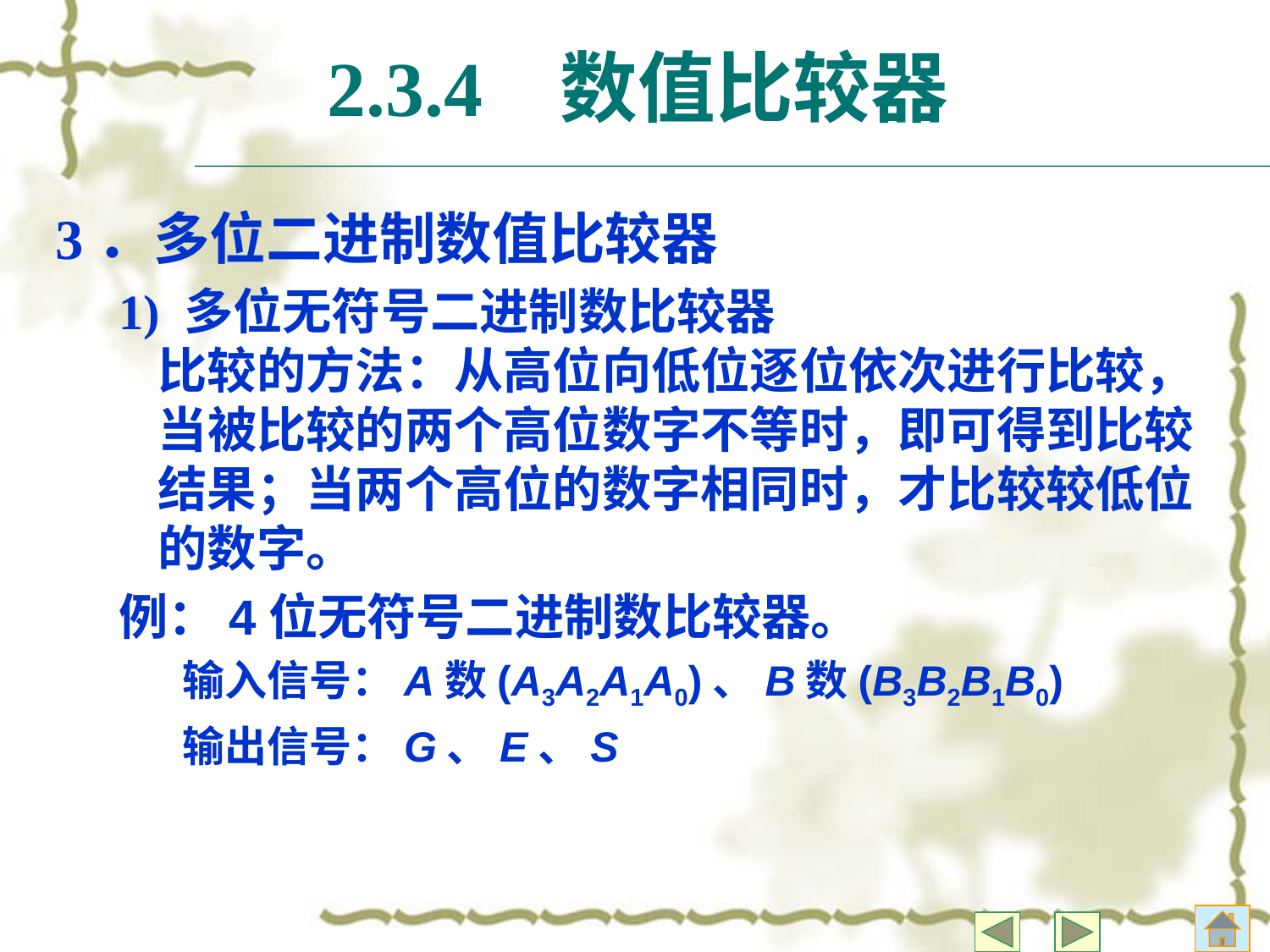

# 2.3.4   数值比较器
3．多位二进制数值比较器
1) 多位无符号二进制数比较器
比较的方法：从高位向低位逐位依次进行比较，当被比较的两个高位数字不等时，即可得到比较结果；当两个高位的数字相同时，才比较较低位的数字。
例：4位无符号二进制数比较器。
输入信号：A数(A3A2A1A0)、B数(B3B2B1B0)
输出信号：G、E、S